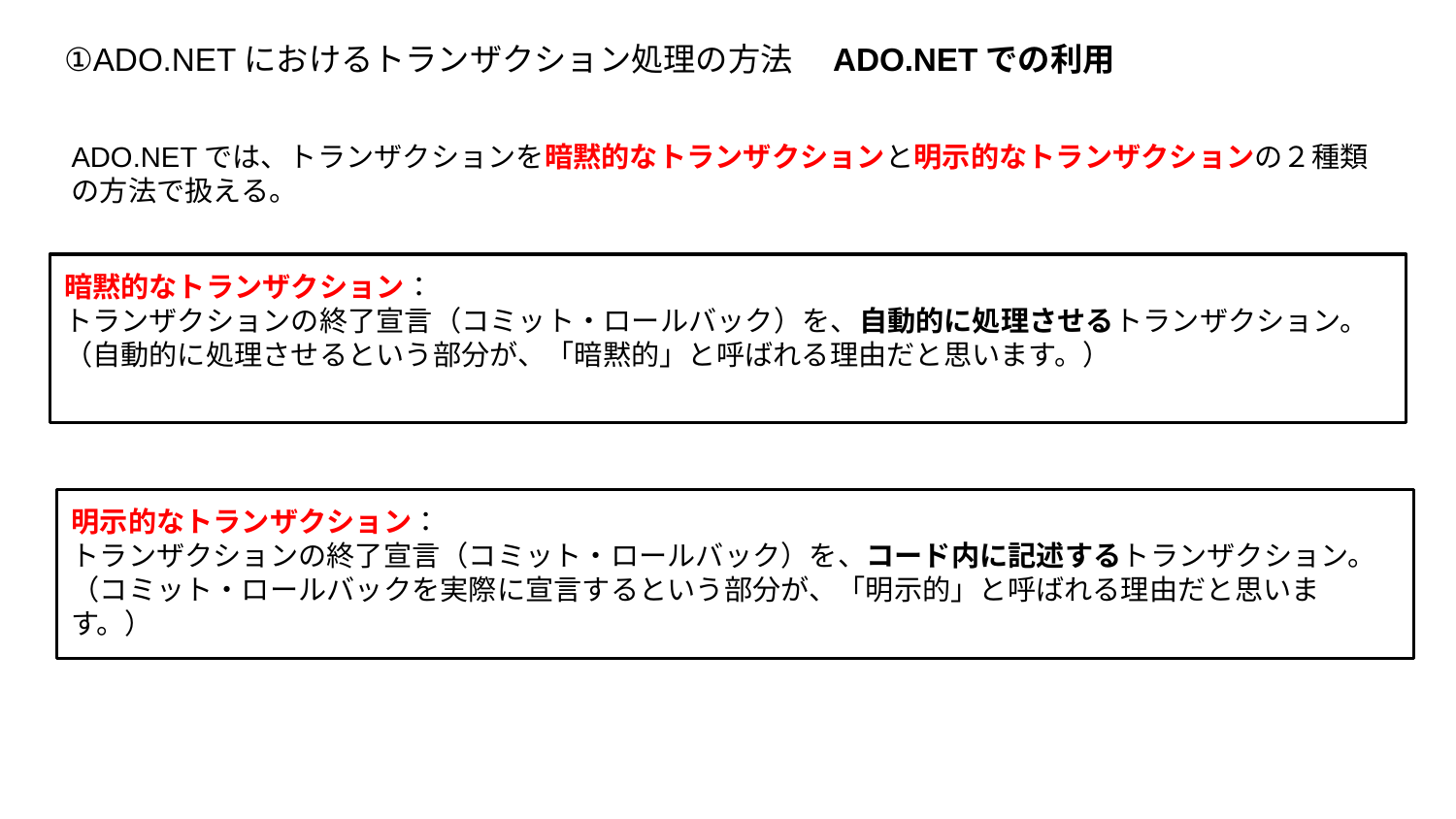

# ①ADO.NETにおけるトランザクション処理の方法　ADO.NETでの利用
ADO.NETでは、トランザクションを暗黙的なトランザクションと明示的なトランザクションの２種類の方法で扱える。
暗黙的なトランザクション：
トランザクションの終了宣言（コミット・ロールバック）を、自動的に処理させるトランザクション。
（自動的に処理させるという部分が、「暗黙的」と呼ばれる理由だと思います。）
明示的なトランザクション：
トランザクションの終了宣言（コミット・ロールバック）を、コード内に記述するトランザクション。
（コミット・ロールバックを実際に宣言するという部分が、「明示的」と呼ばれる理由だと思います。）